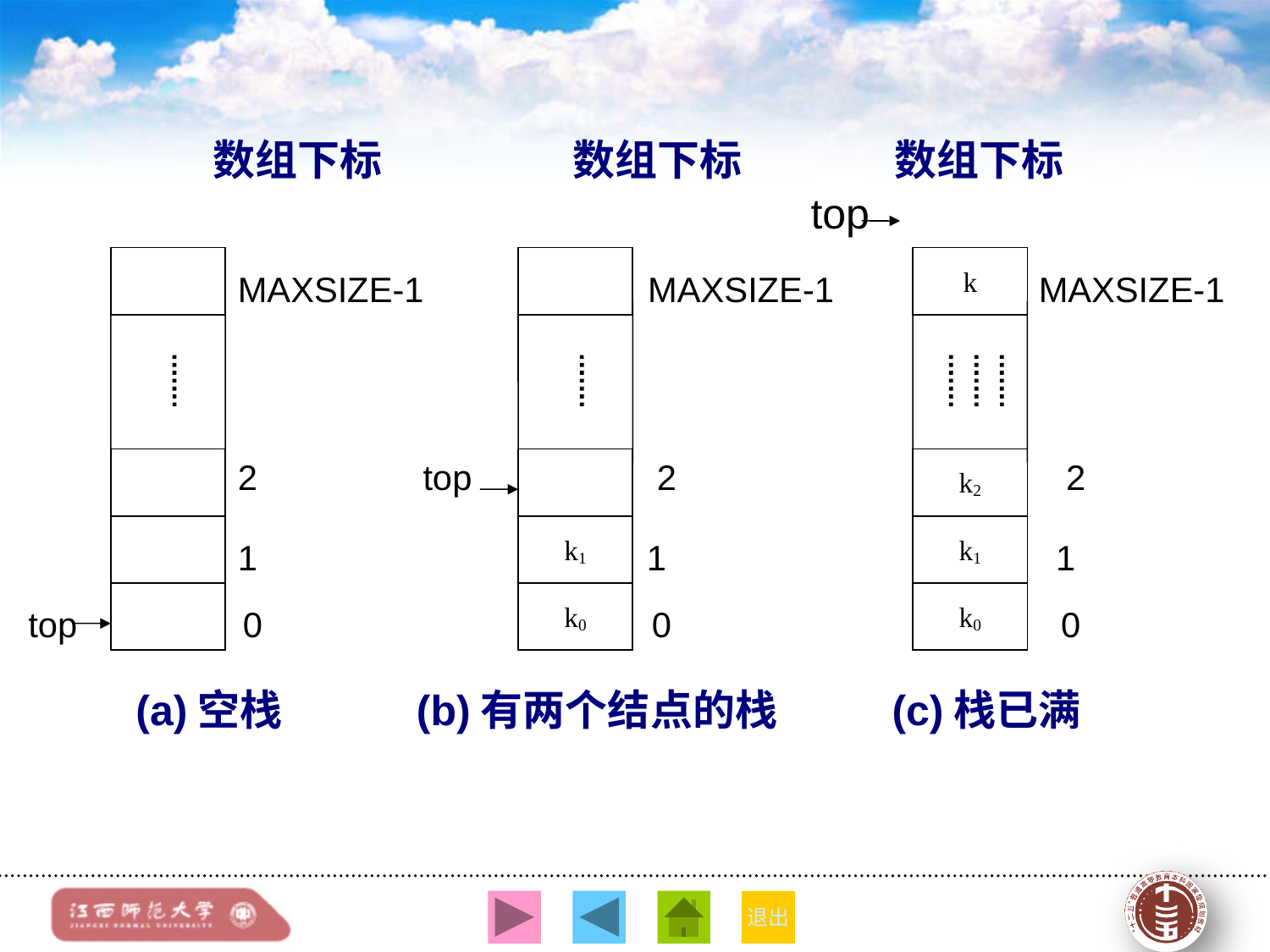

数组下标                    数组下标                数组下标
top

k
MAXSIZE-1                       MAXSIZE-1                     MAXSIZE-1

2                 top                   2                                        2

k2

k1
k1
1                                        1                                        1
k0
k0
  top                 0                                        0                                        0

      (a)空栈             (b)有两个结点的栈           (c)栈已满